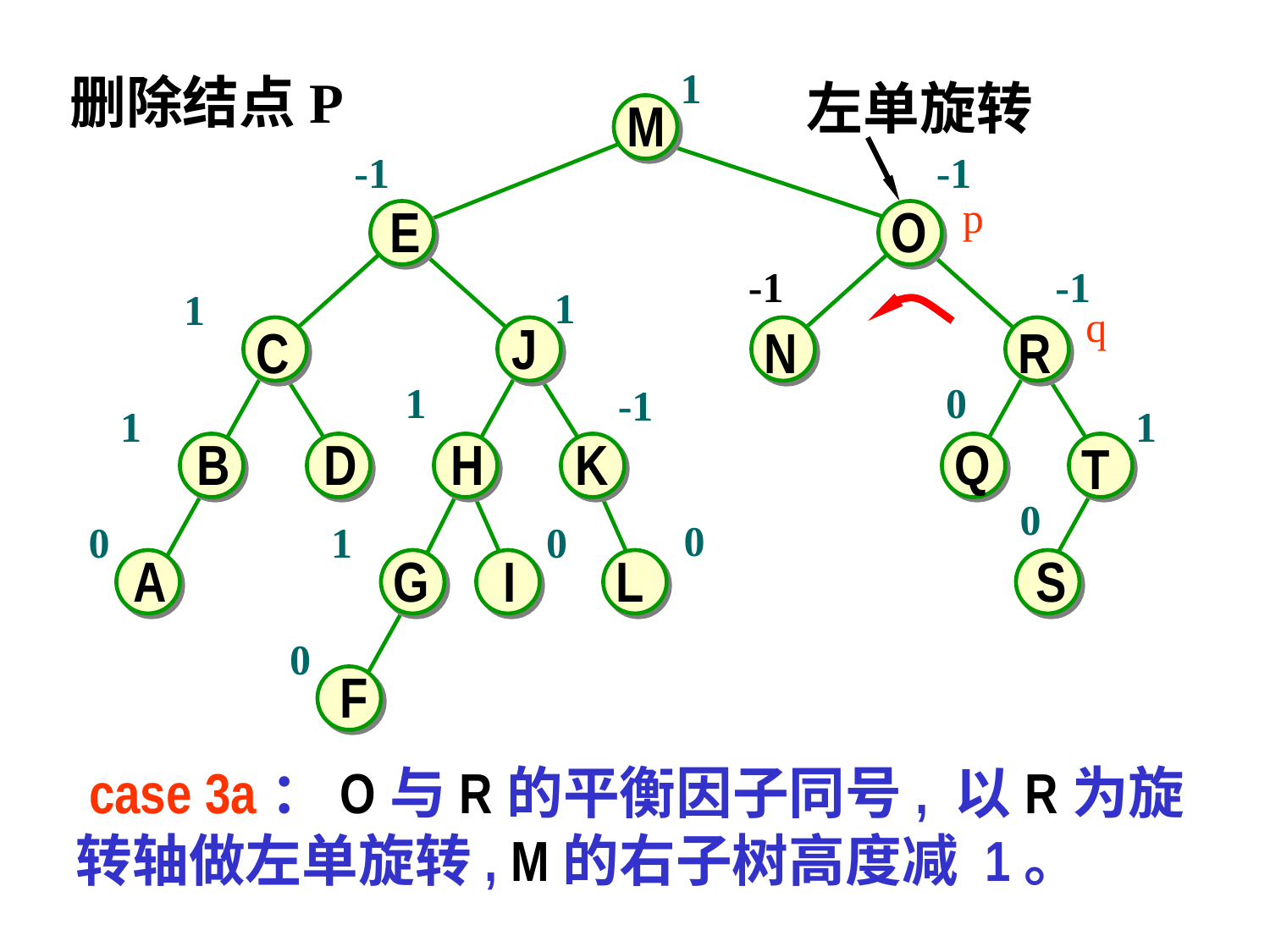

1
删除结点P
左单旋转
M

-1
-1
p
E
O

-1

-1
1
1
q

J
C
N
R

1

0

-1
1
1
B
D
H
K
Q
T

0
0
0
1
0
A
G
I
L
S

0
F

 case 3a：O与R的平衡因子同号, 以R为旋转轴做左单旋转, M的右子树高度减 1。